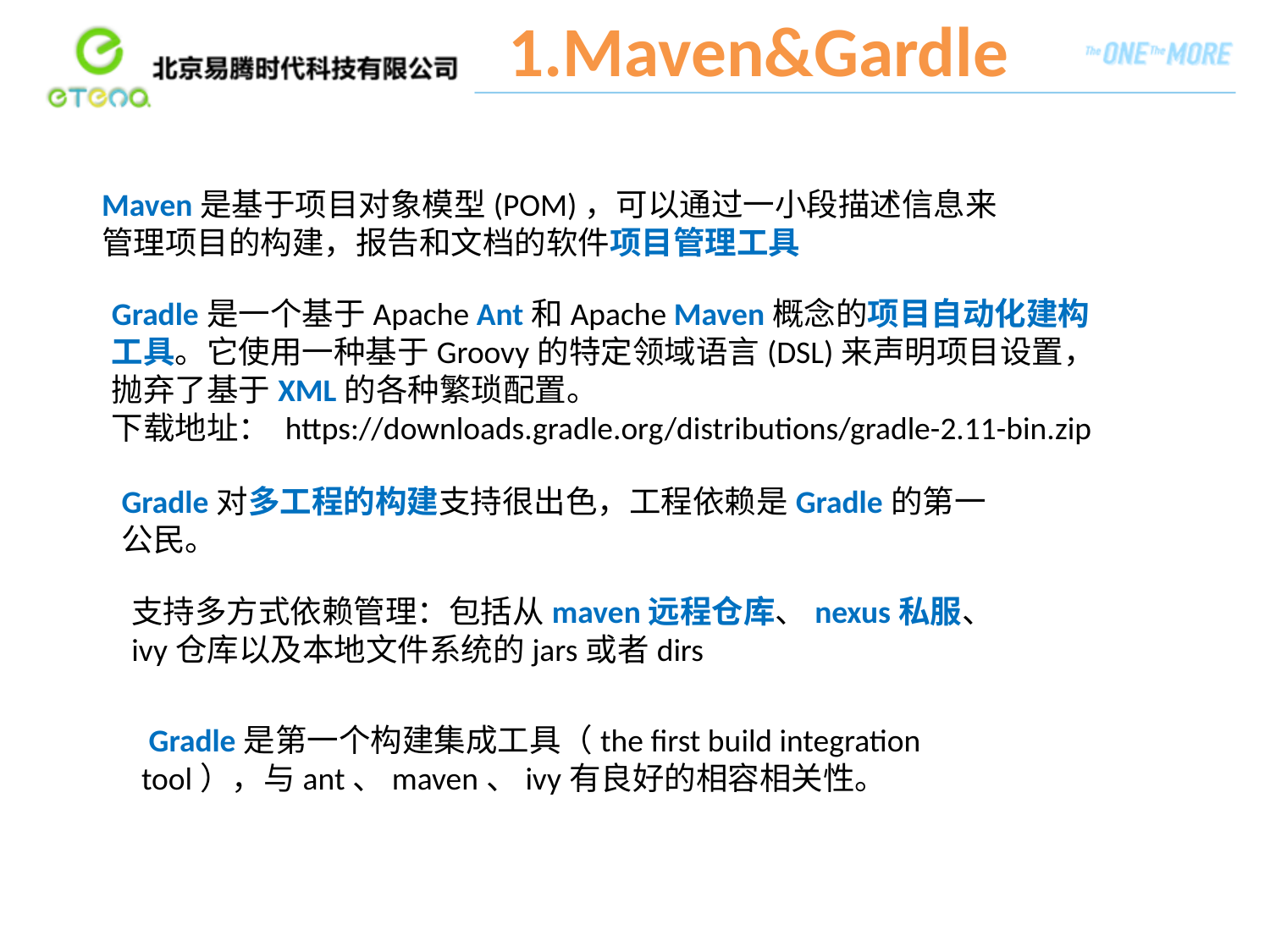

1.Maven&Gardle
Maven是基于项目对象模型(POM)，可以通过一小段描述信息来管理项目的构建，报告和文档的软件项目管理工具
Gradle是一个基于Apache Ant和Apache Maven概念的项目自动化建构工具。它使用一种基于Groovy的特定领域语言(DSL)来声明项目设置，抛弃了基于XML的各种繁琐配置。
下载地址： https://downloads.gradle.org/distributions/gradle-2.11-bin.zip
Gradle对多工程的构建支持很出色，工程依赖是Gradle的第一公民。
支持多方式依赖管理：包括从maven远程仓库、nexus私服、ivy仓库以及本地文件系统的jars或者dirs
 Gradle是第一个构建集成工具（the first build integration tool），与ant、maven、ivy有良好的相容相关性。